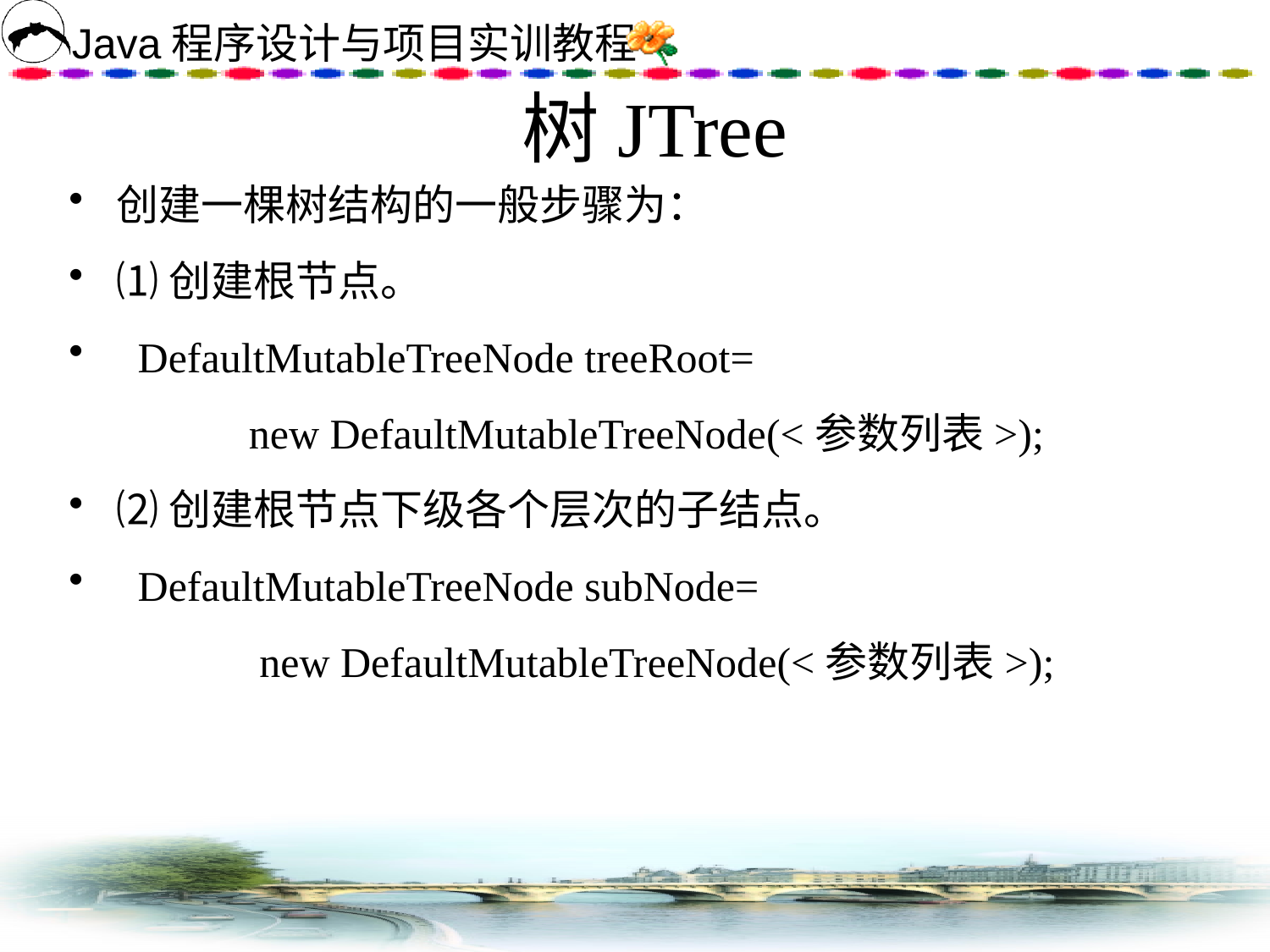

# 树JTree
创建一棵树结构的一般步骤为：
⑴创建根节点。
  DefaultMutableTreeNode treeRoot=
                 new DefaultMutableTreeNode(<参数列表>);
⑵创建根节点下级各个层次的子结点。
  DefaultMutableTreeNode subNode=
                  new DefaultMutableTreeNode(<参数列表>);